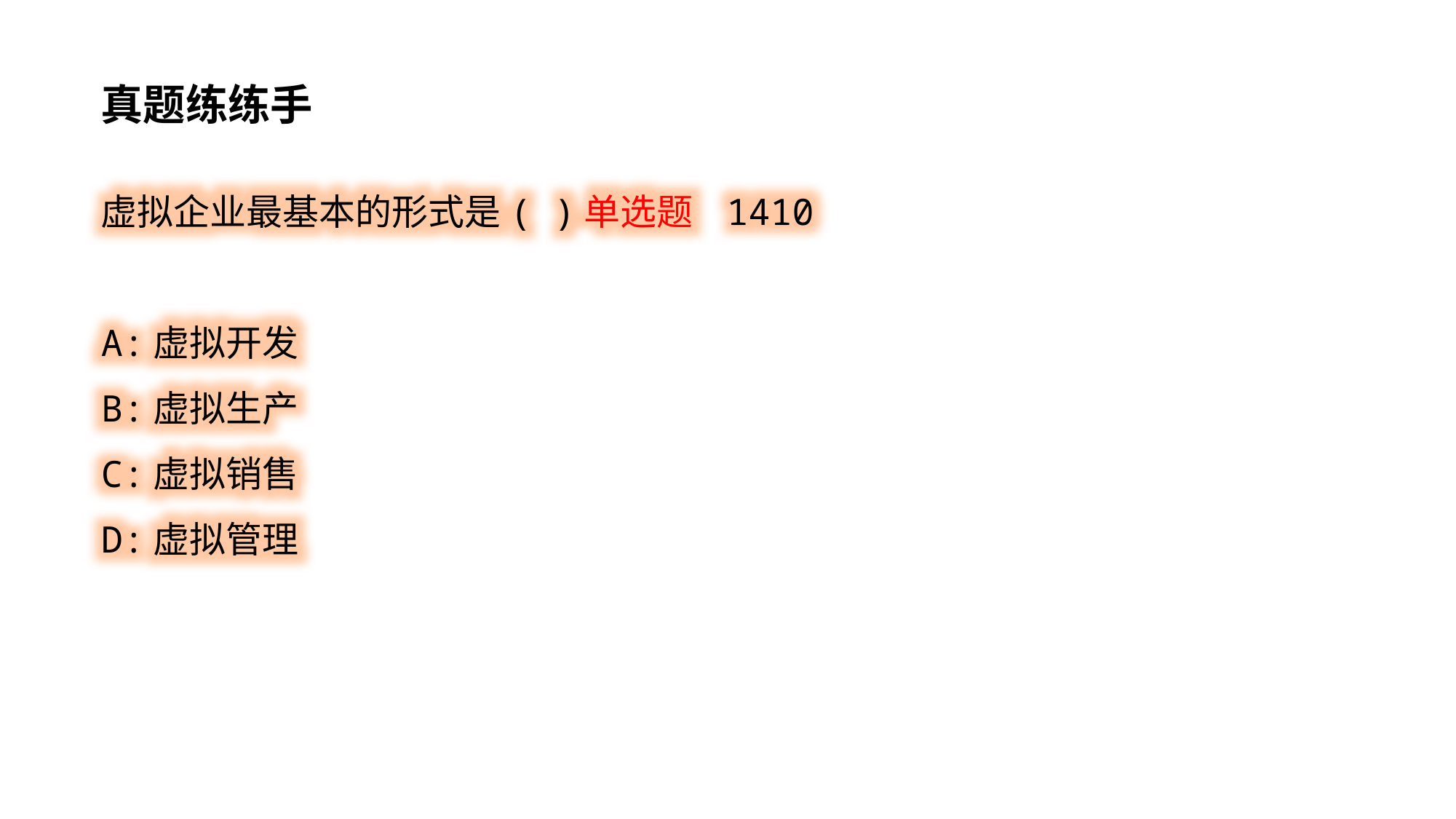

真题练练手
虚拟企业最基本的形式是( )单选题   1410
A:虚拟开发
B:虚拟生产
C:虚拟销售
D:虚拟管理